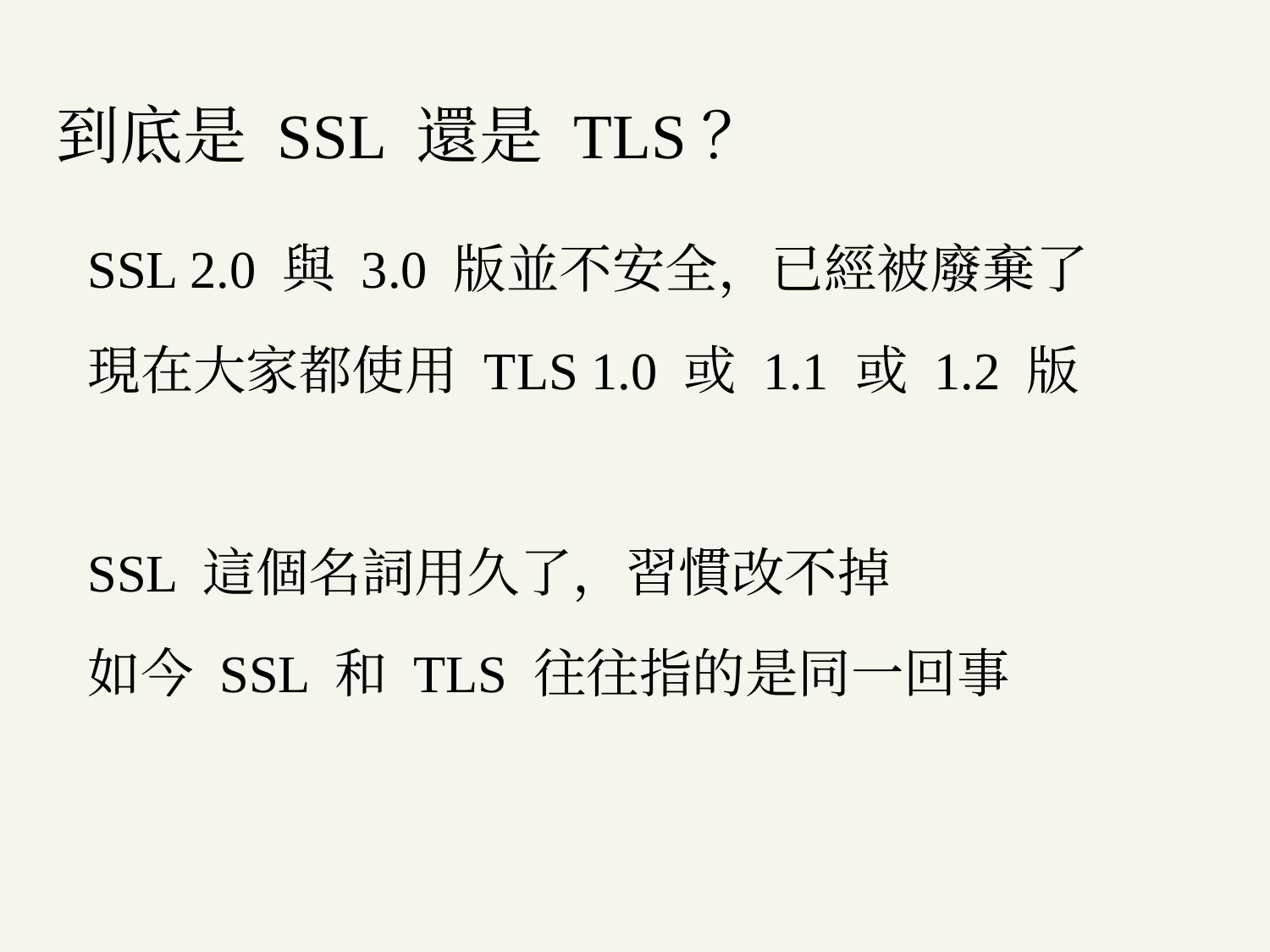

# 到底是 SSL 還是 TLS？
SSL 2.0 與 3.0 版並不安全，已經被廢棄了
現在大家都使用 TLS 1.0 或 1.1 或 1.2 版

SSL 這個名詞用久了，習慣改不掉
如今 SSL 和 TLS 往往指的是同一回事